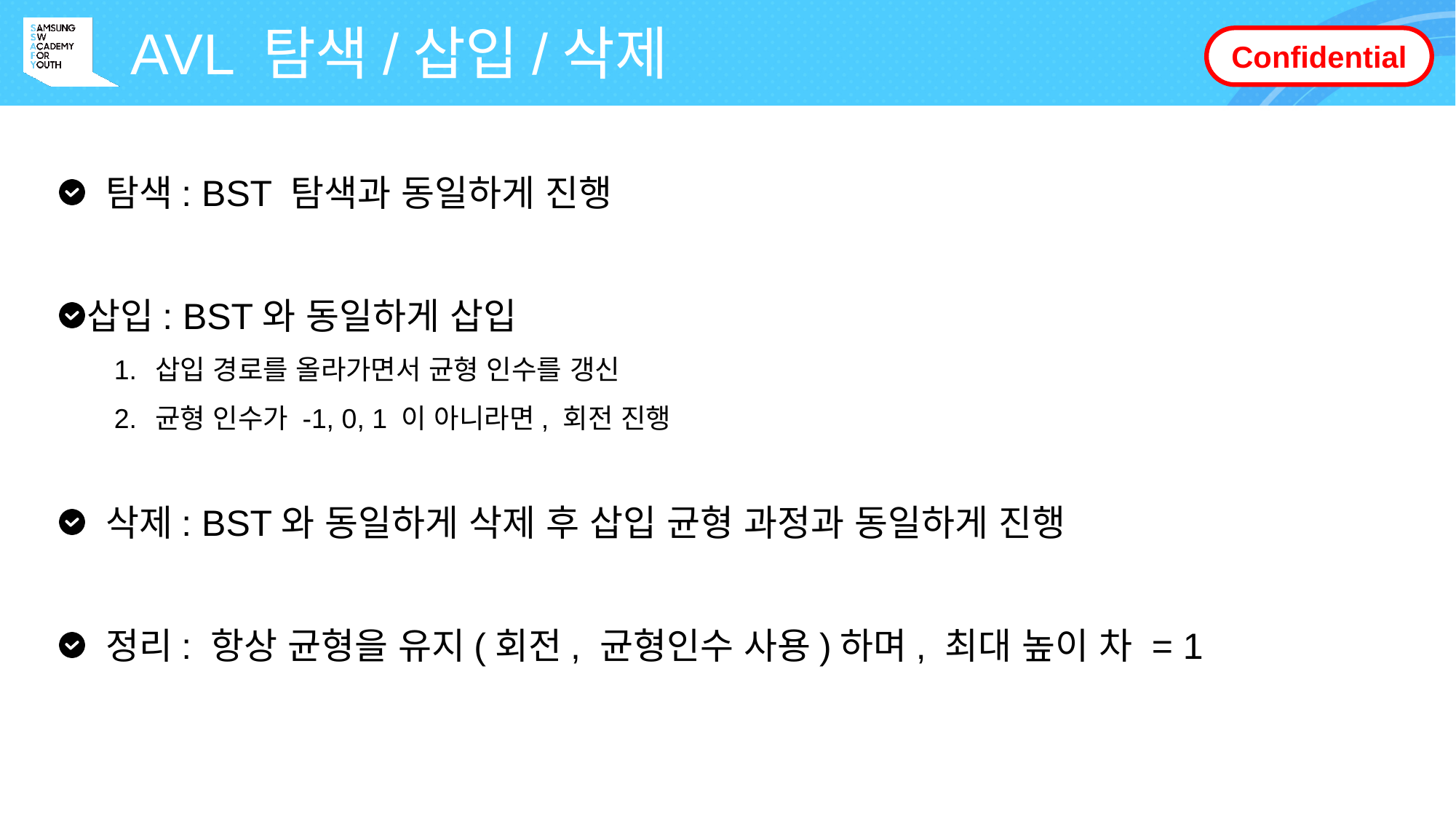

# AVL 탐색/삽입/삭제
 탐색: BST 탐색과 동일하게 진행

삽입: BST와 동일하게 삽입
삽입 경로를 올라가면서 균형 인수를 갱신
균형 인수가 -1, 0, 1 이 아니라면, 회전 진행

 삭제: BST와 동일하게 삭제 후 삽입 균형 과정과 동일하게 진행

 정리: 항상 균형을 유지(회전, 균형인수 사용)하며, 최대 높이 차 = 1